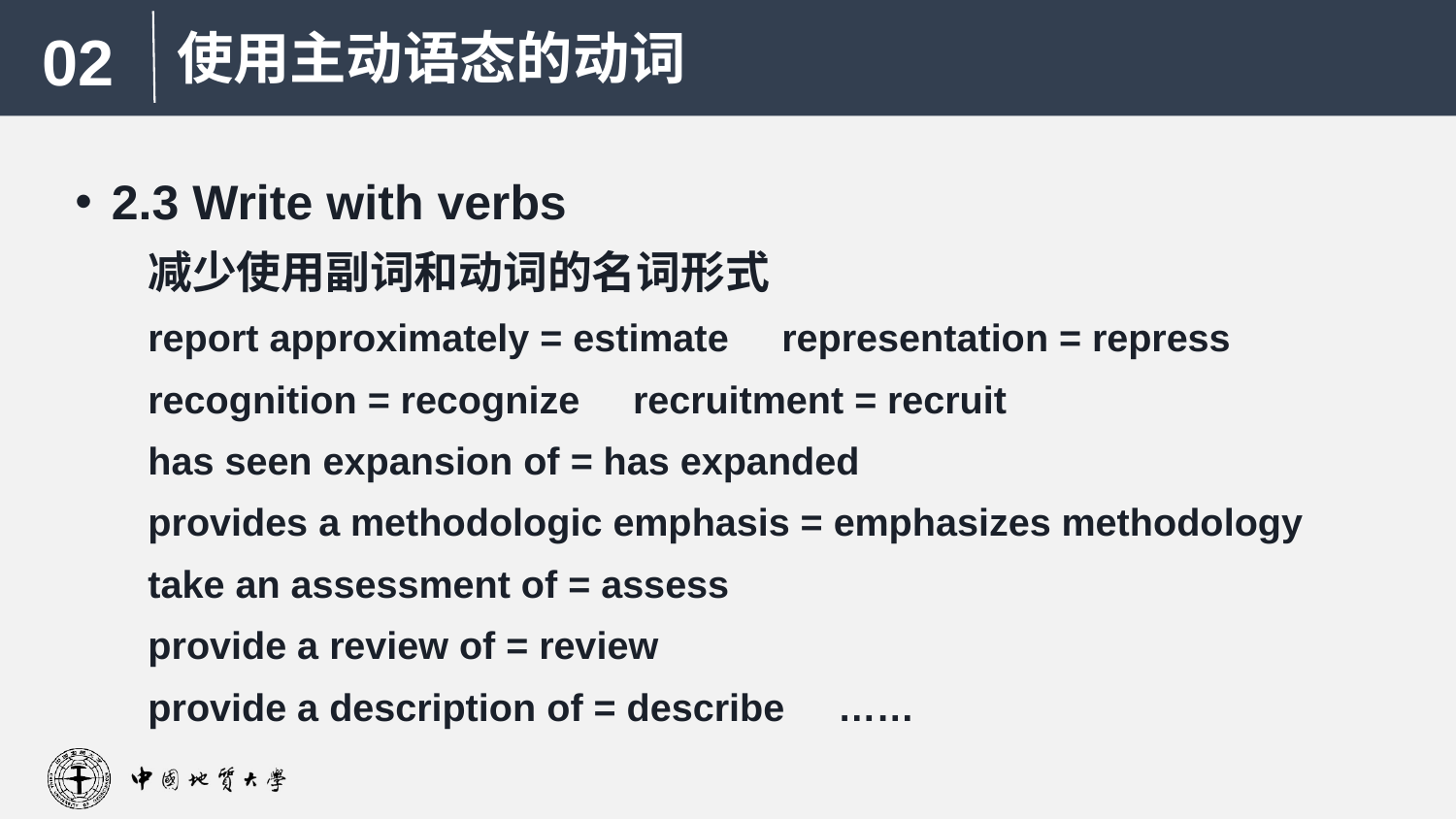

使用主动语态的动词
02
2.3 Write with verbs
减少使用副词和动词的名词形式
report approximately = estimate     representation = repress
recognition = recognize     recruitment = recruit
has seen expansion of = has expanded
provides a methodologic emphasis = emphasizes methodology
take an assessment of = assess
provide a review of = review
provide a description of = describe     ……
12